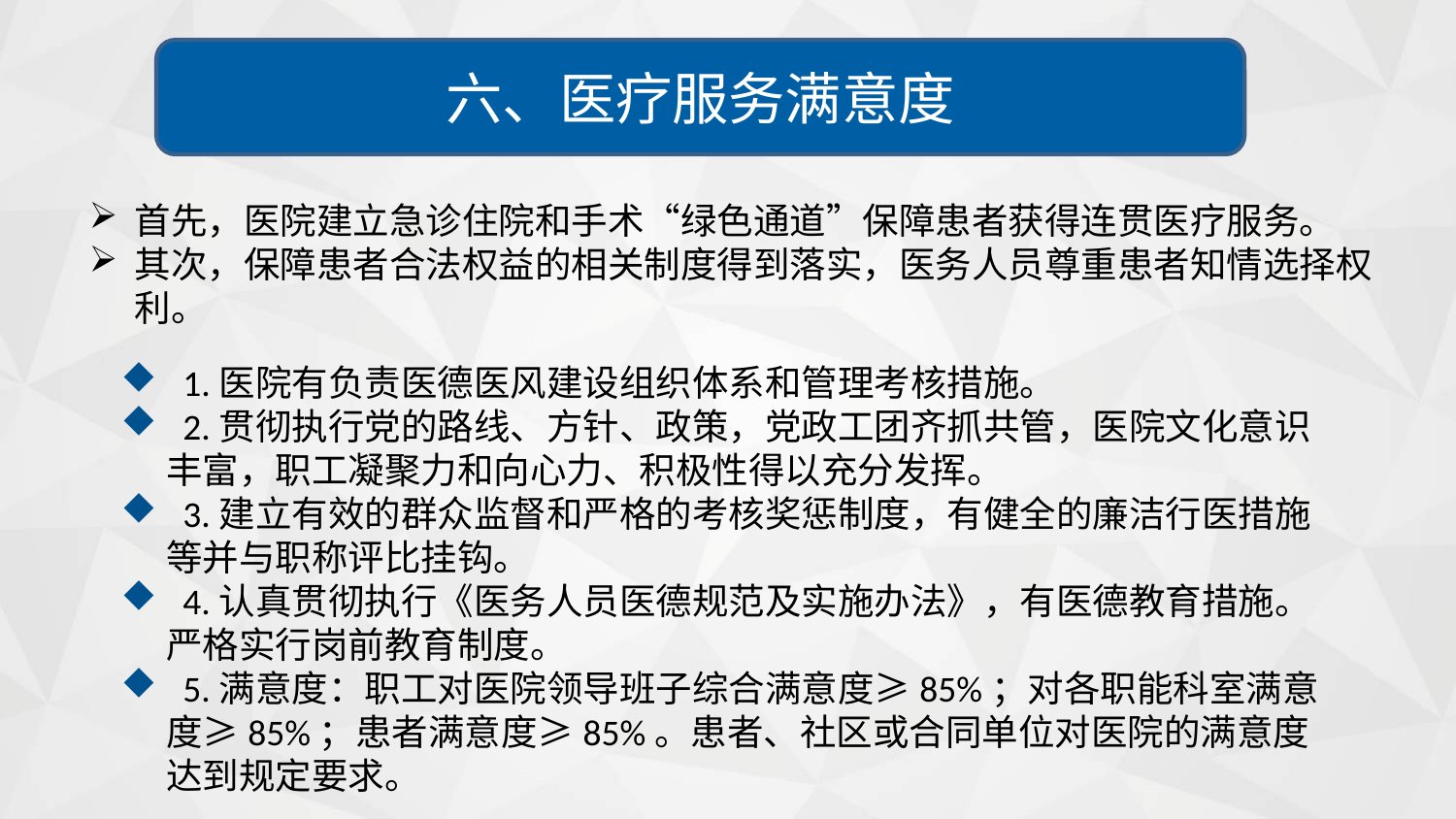

六、医疗服务满意度
首先，医院建立急诊住院和手术“绿色通道”保障患者获得连贯医疗服务。
其次，保障患者合法权益的相关制度得到落实，医务人员尊重患者知情选择权利。
  1.医院有负责医德医风建设组织体系和管理考核措施。
  2.贯彻执行党的路线、方针、政策，党政工团齐抓共管，医院文化意识丰富，职工凝聚力和向心力、积极性得以充分发挥。
  3.建立有效的群众监督和严格的考核奖惩制度，有健全的廉洁行医措施等并与职称评比挂钩。
  4.认真贯彻执行《医务人员医德规范及实施办法》，有医德教育措施。严格实行岗前教育制度。
  5.满意度：职工对医院领导班子综合满意度≥85%；对各职能科室满意度≥85%；患者满意度≥85%。患者、社区或合同单位对医院的满意度达到规定要求。